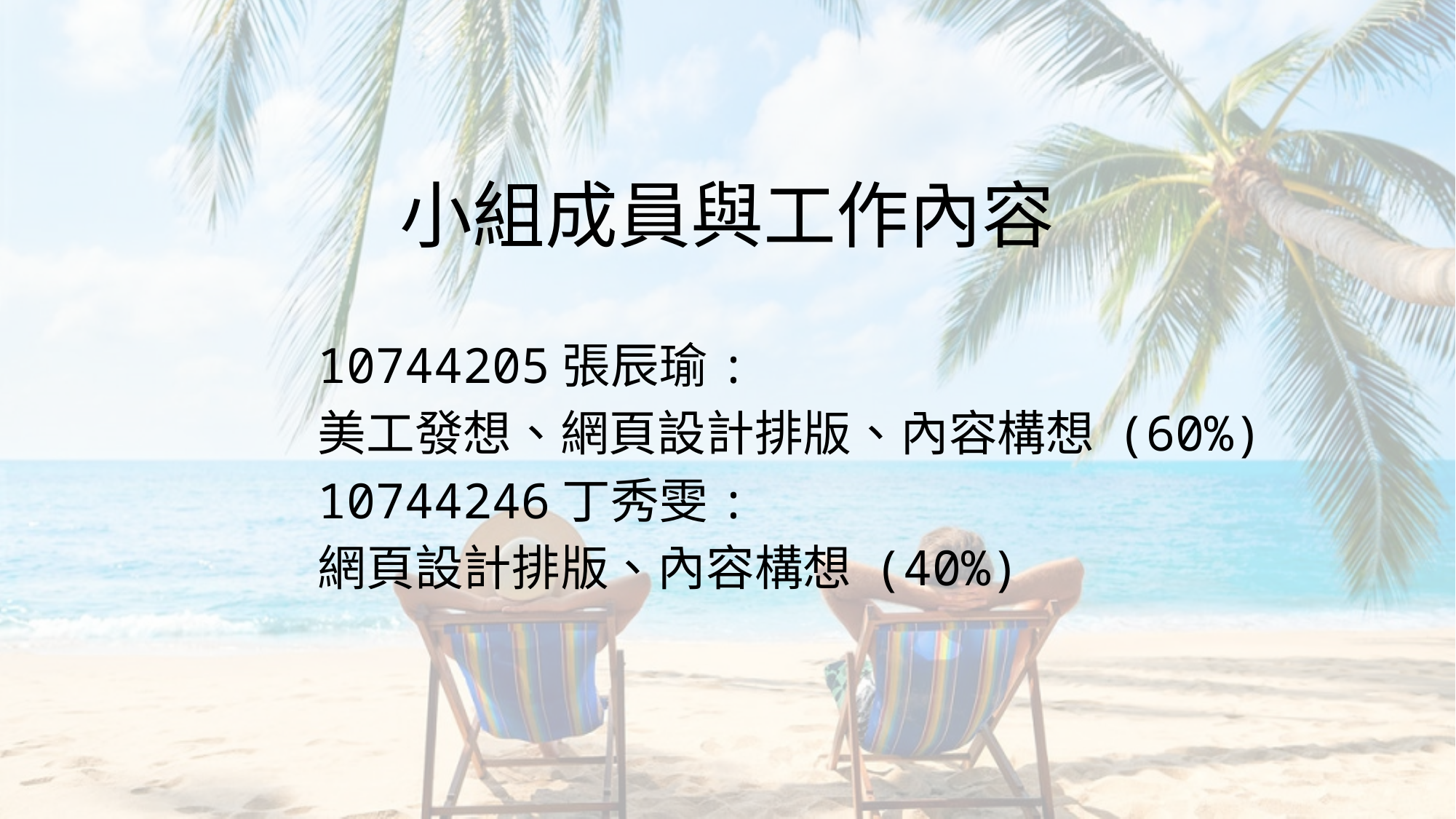

# 小組成員與工作內容
10744205張辰瑜:
美工發想、網頁設計排版、內容構想 (60%)
10744246丁秀雯:
網頁設計排版、內容構想 (40%)